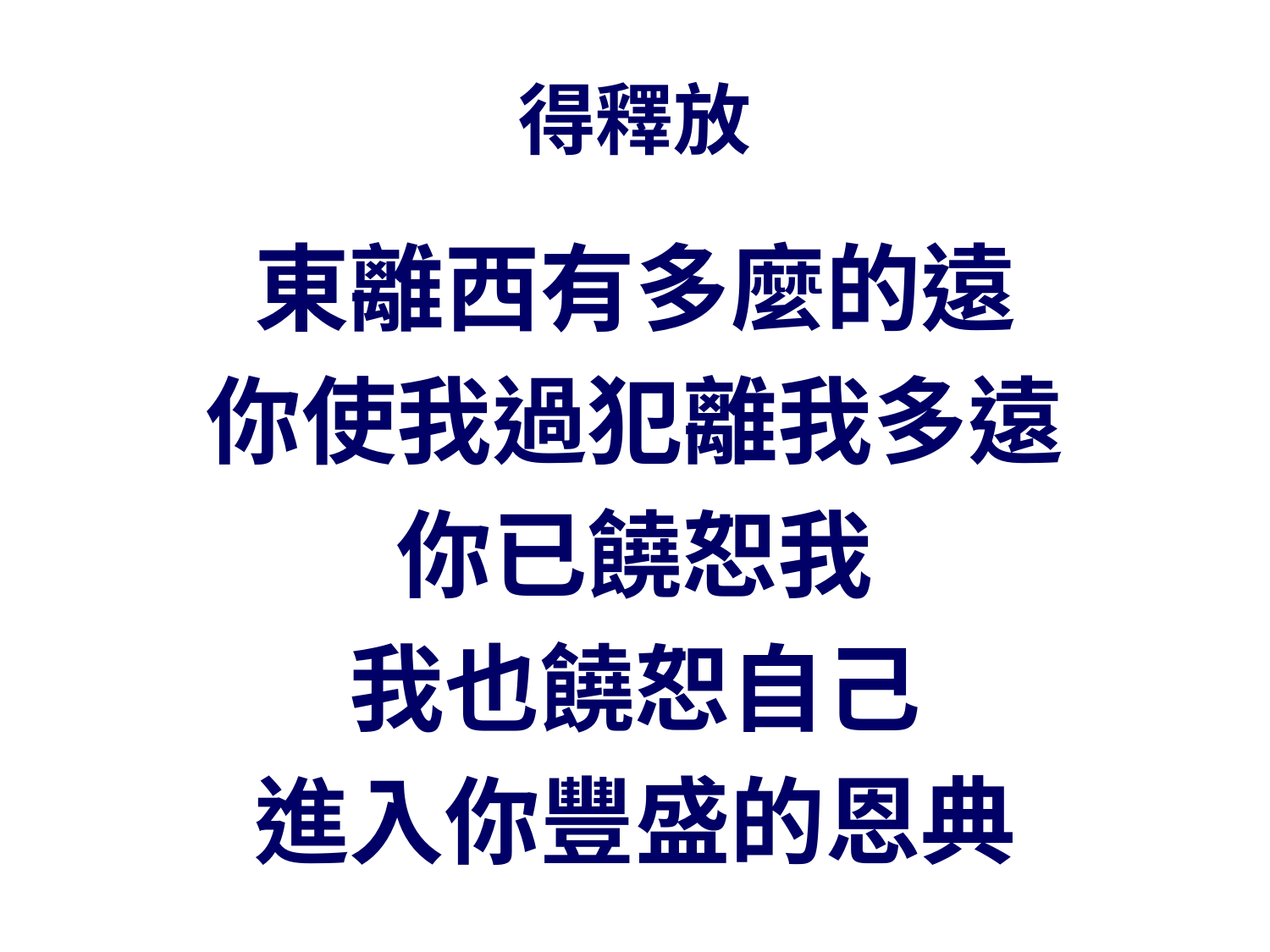

# 得釋放
東離西有多麼的遠
你使我過犯離我多遠
你已饒恕我
我也饒恕自己
進入你豐盛的恩典